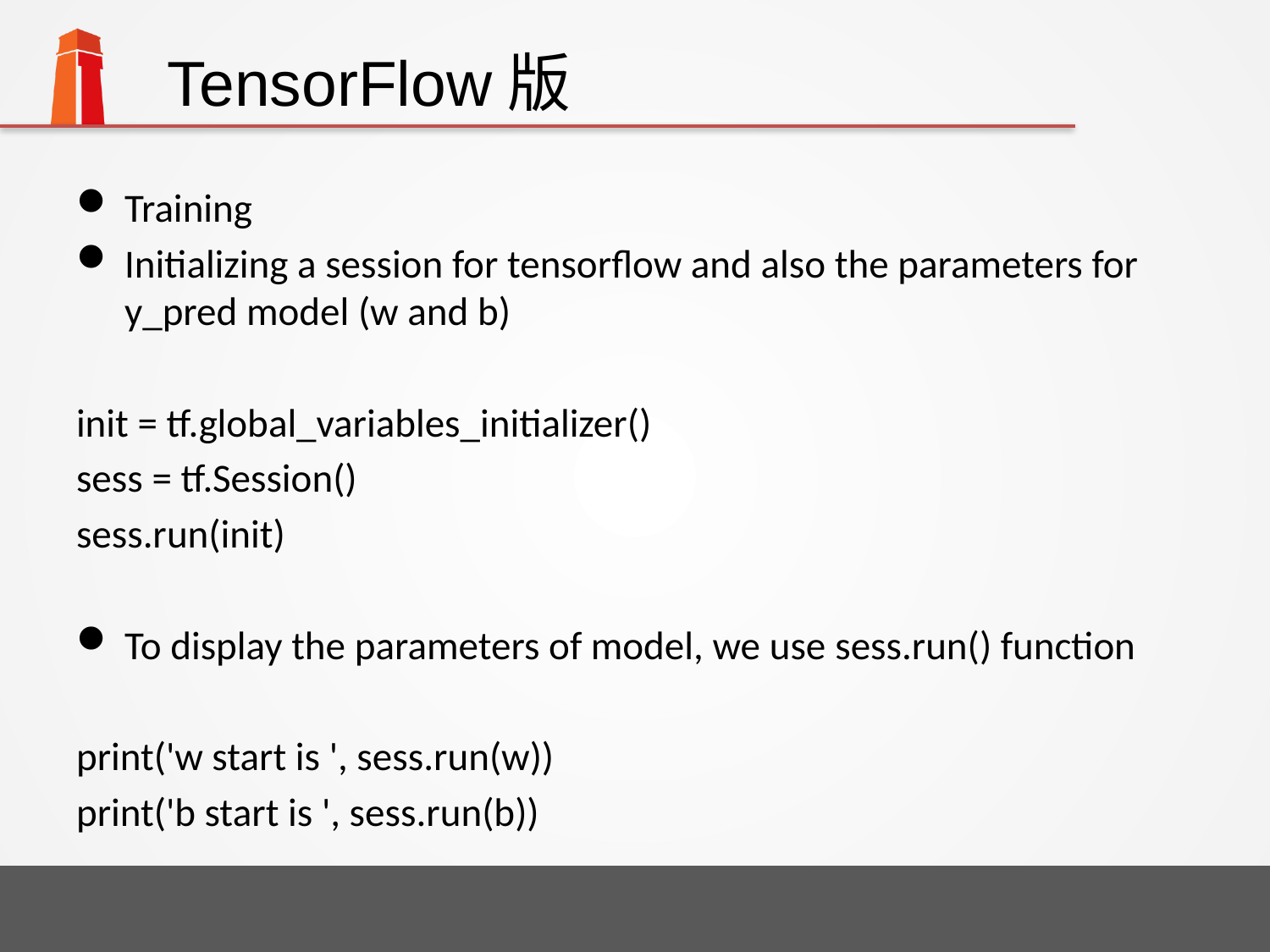

# TensorFlow版
Training
Initializing a session for tensorflow and also the parameters for y_pred model (w and b)

init = tf.global_variables_initializer()
sess = tf.Session()
sess.run(init)

To display the parameters of model, we use sess.run() function

print('w start is ', sess.run(w))
print('b start is ', sess.run(b))